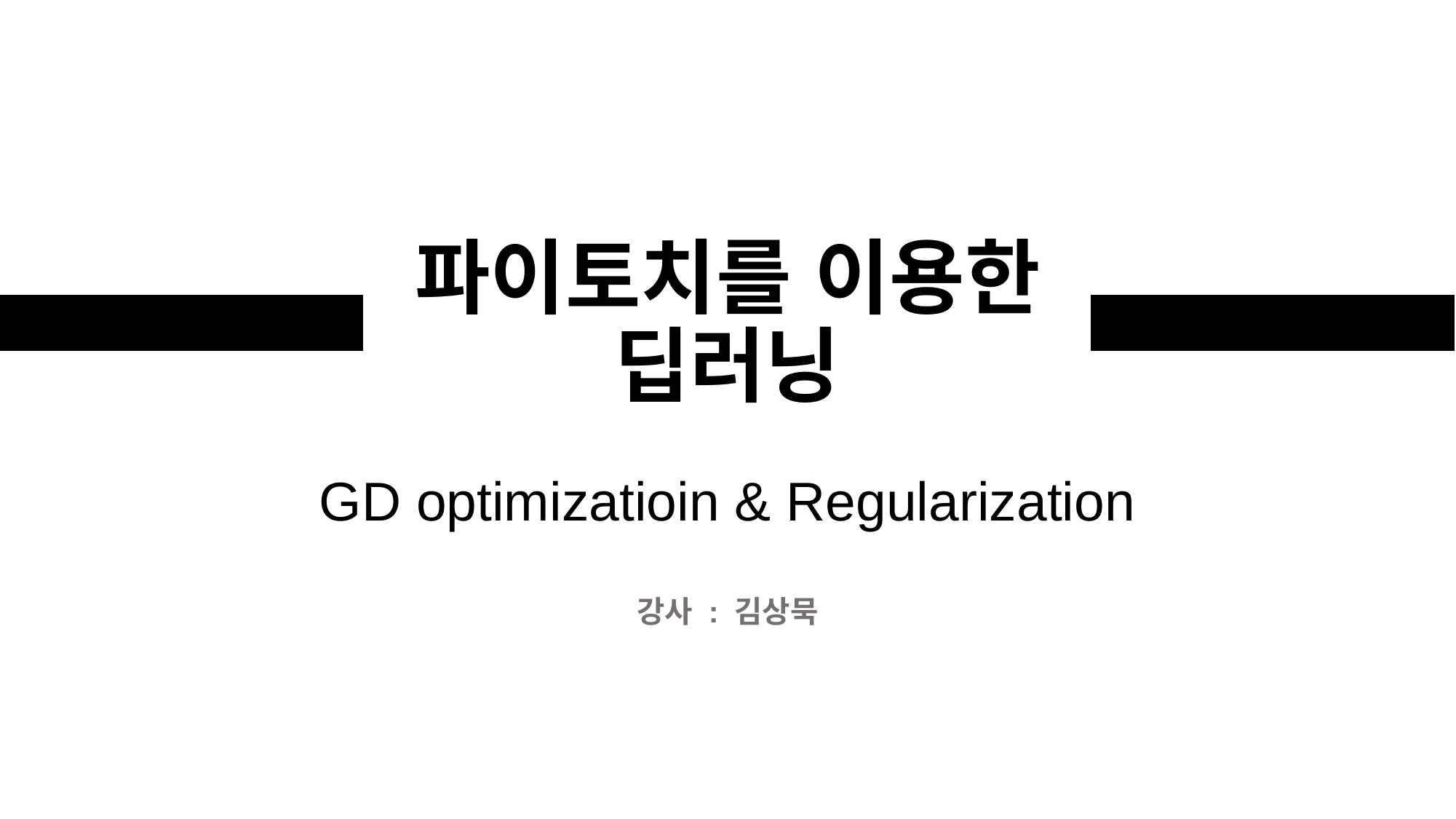

# 파이토치를 이용한 딥러닝

GD optimizatioin & Regularization

강사 : 김상묵